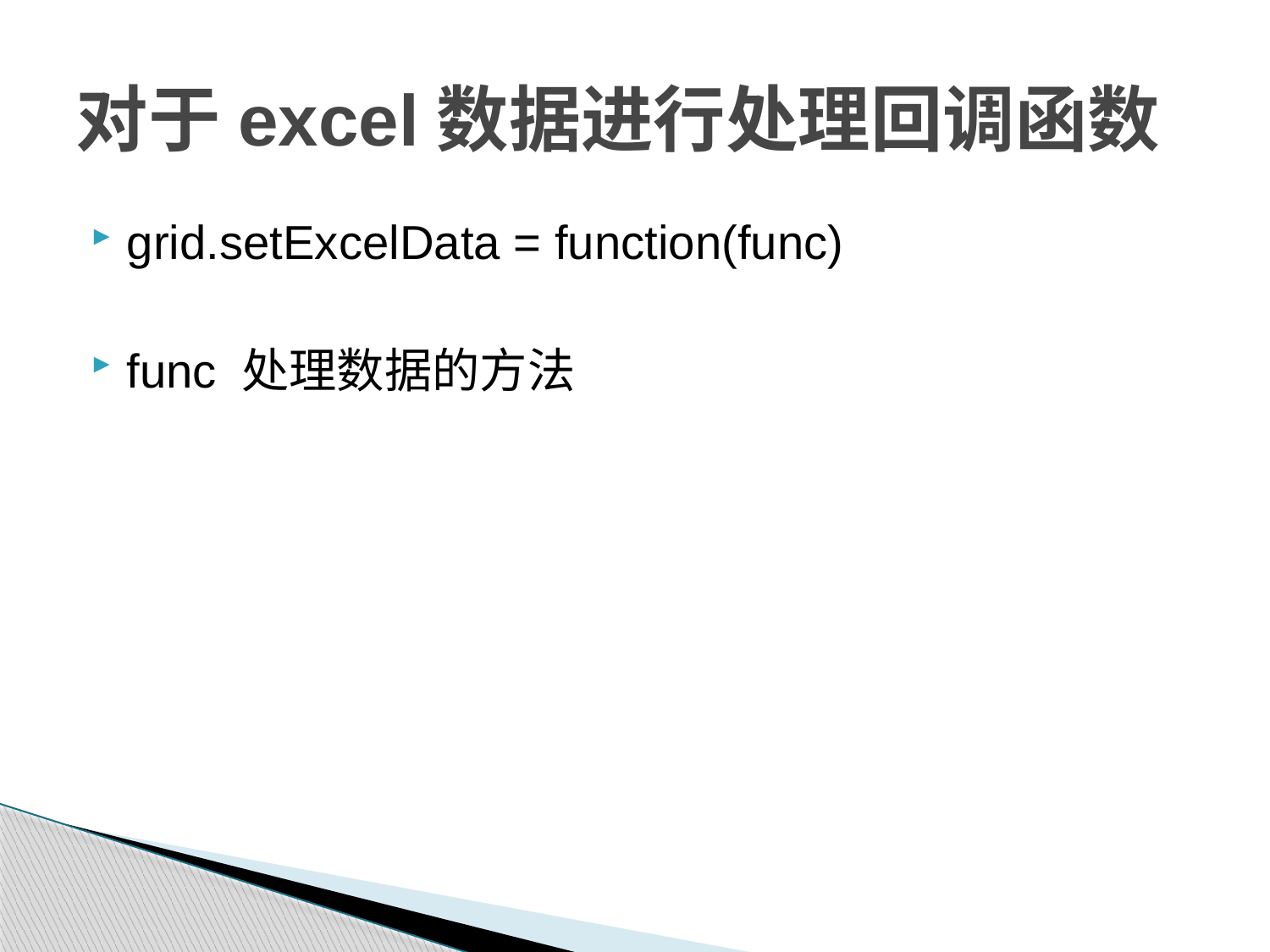

# 对于excel数据进行处理回调函数
grid.setExcelData = function(func)

func 处理数据的方法